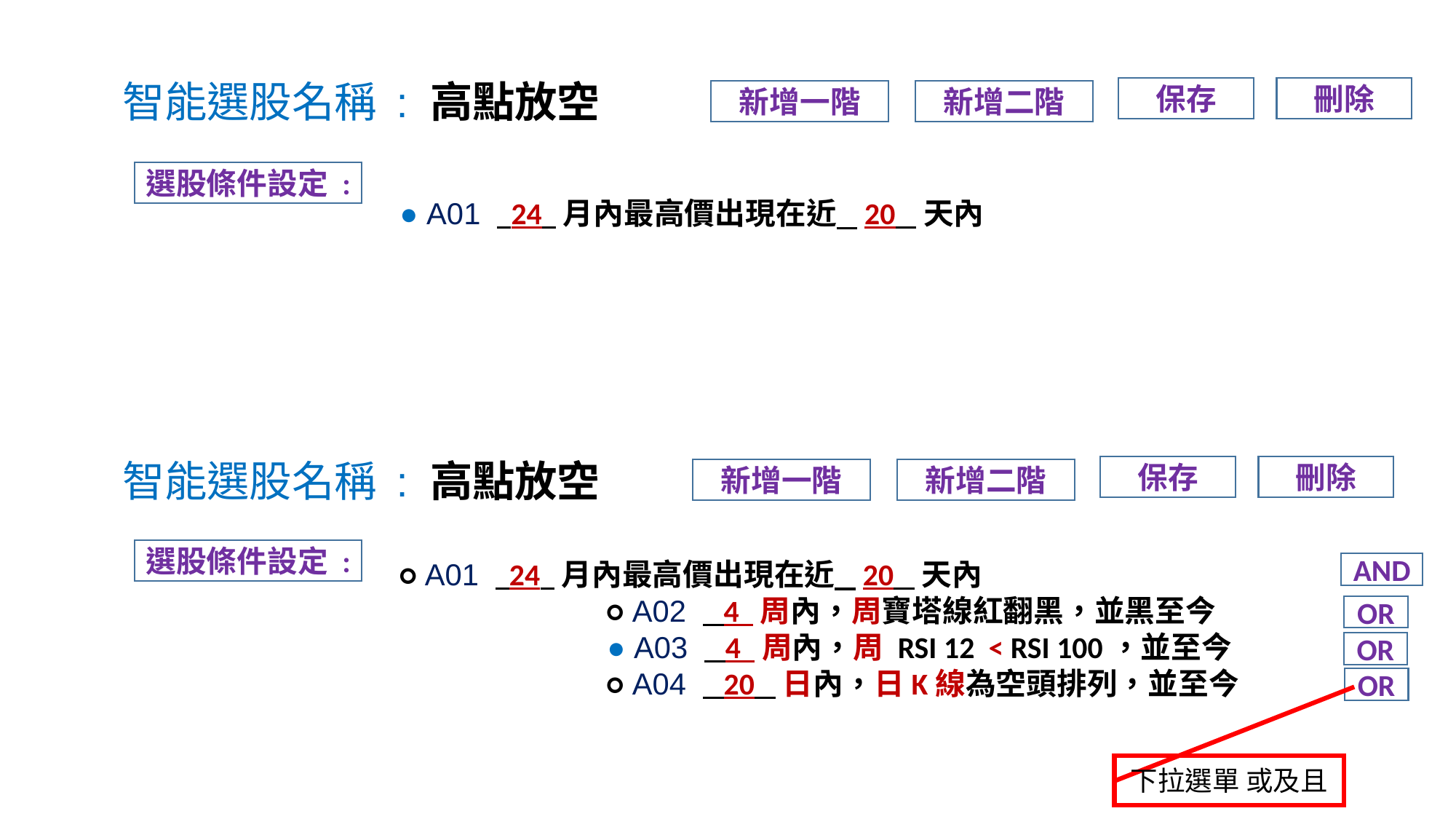

智能選股名稱 : 高點放空
保存
刪除
新增二階
新增一階
● A01    24  月內最高價出現在近   20   天內
選股條件設定 :
智能選股名稱 : 高點放空
保存
刪除
新增二階
新增一階
○ A01    24  月內最高價出現在近   20   天內
                              ○ A02     4  周內，周寶塔線紅翻黑，並黑至今
                              ● A03     4  周內，周 RSI 12  < RSI 100，並至今
                              ○ A04     20   日內，日K線為空頭排列，並至今
選股條件設定 :
OR
OR
OR
AND
下拉選單 或及且